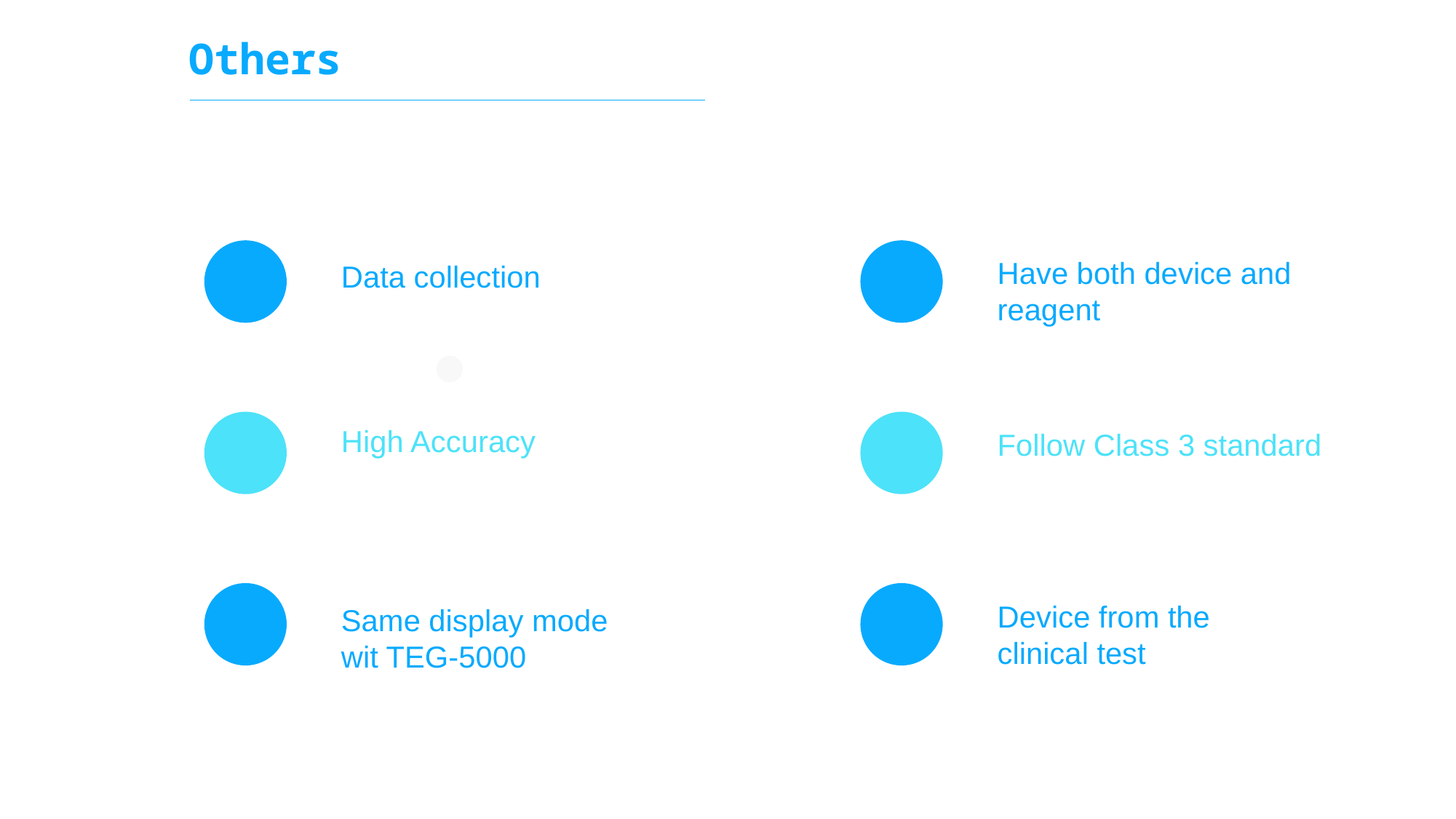

Others

Have both device and reagent
Data collection

High Accuracy
Follow Class 3 standard

机器
试剂
检测文件

Device from the clinical test
Same display mode wit TEG-5000